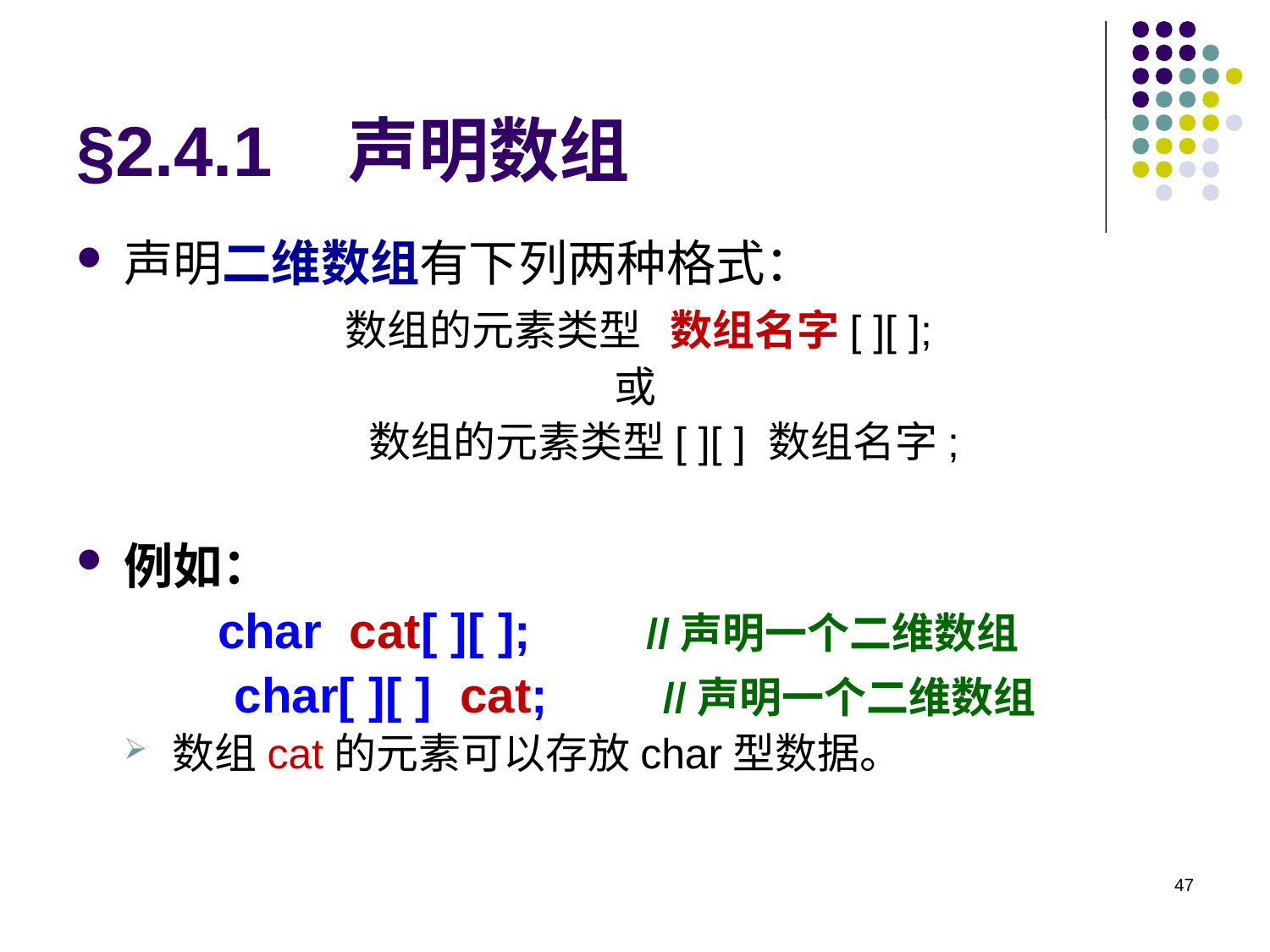

# §2.4.1   声明数组
声明二维数组有下列两种格式：
     数组的元素类型   数组名字[ ][ ];
或
     数组的元素类型[ ][ ] 数组名字;

例如：
char  cat[ ][ ]; 	//声明一个二维数组
char[ ][ ]  cat; 	//声明一个二维数组
数组cat的元素可以存放char型数据。

47